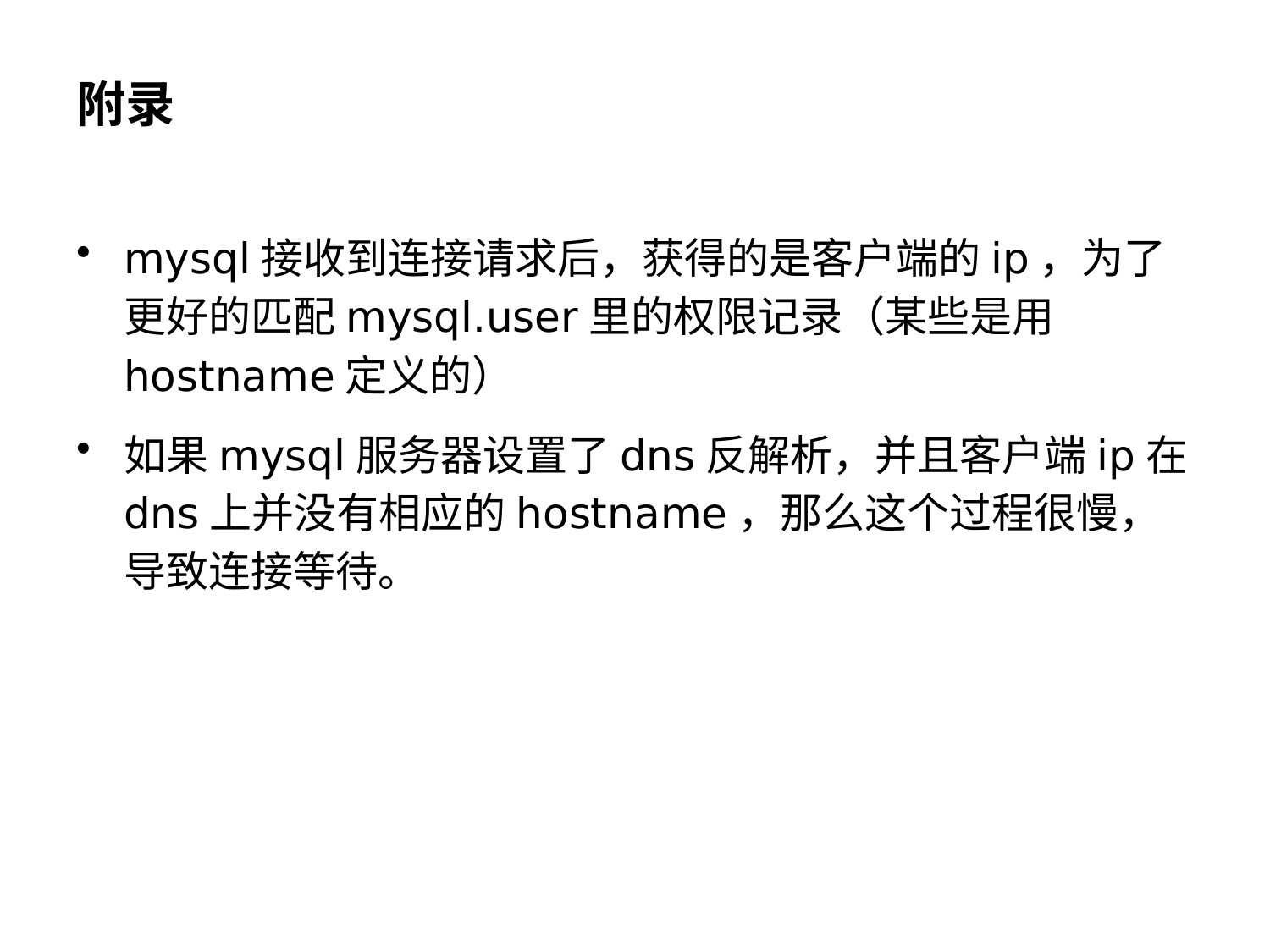

# 附录
mysql接收到连接请求后，获得的是客户端的ip，为了更好的匹配mysql.user里的权限记录（某些是用hostname定义的）
如果mysql服务器设置了dns反解析，并且客户端ip在dns上并没有相应的hostname，那么这个过程很慢，导致连接等待。